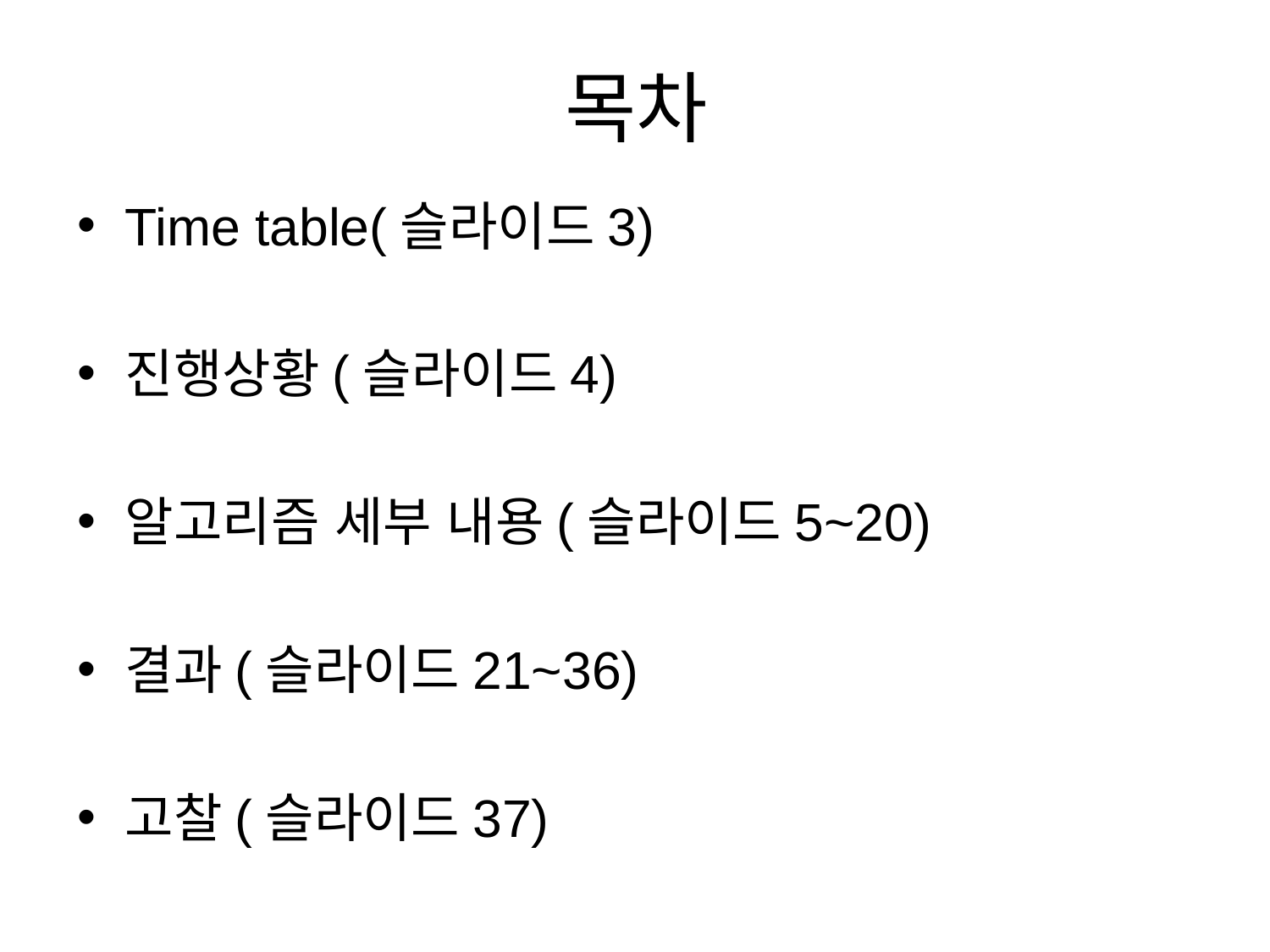

# 목차
Time table(슬라이드3)

진행상황(슬라이드4)

알고리즘 세부 내용(슬라이드5~20)

결과(슬라이드21~36)

고찰(슬라이드37)